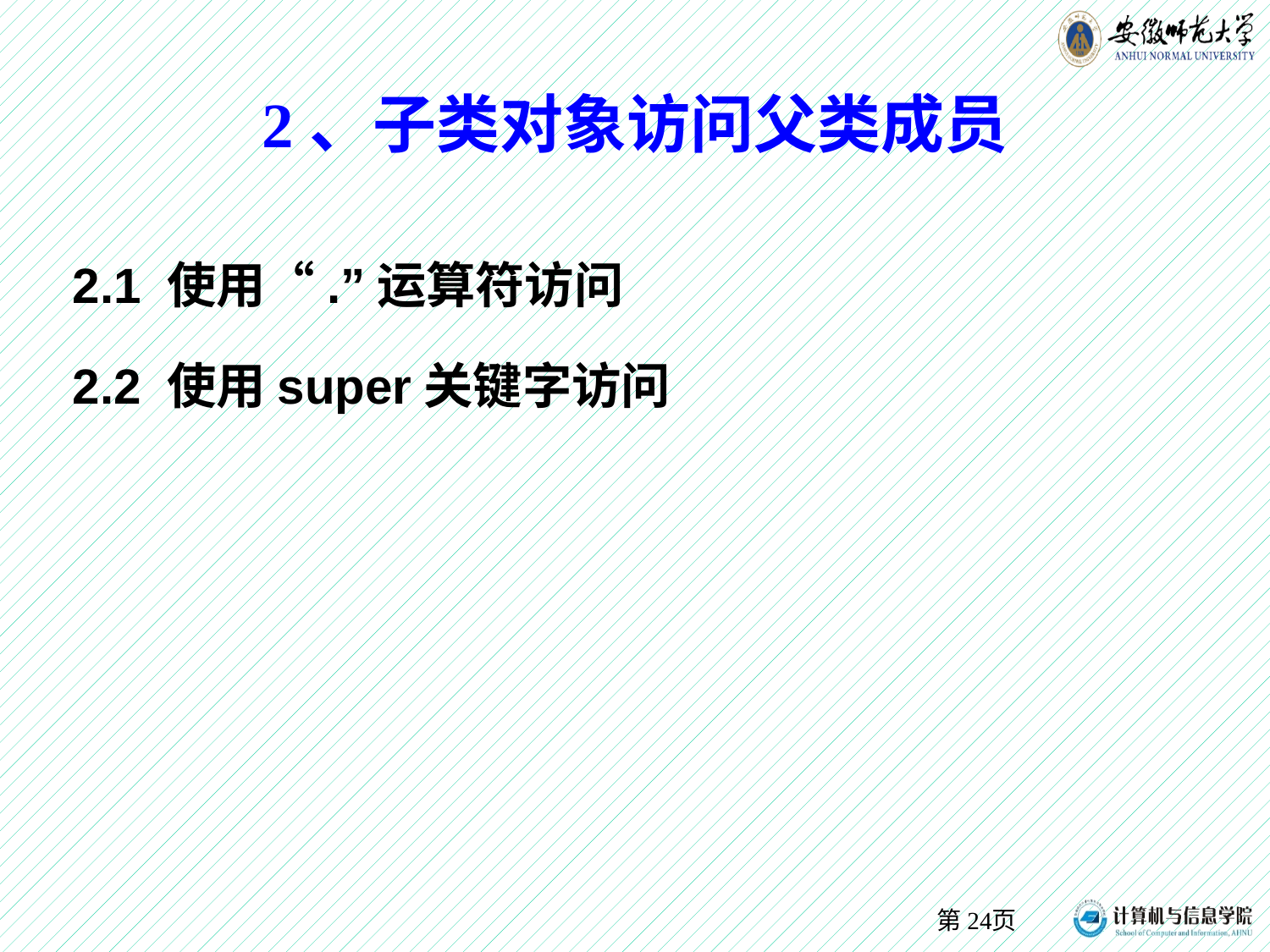

# 2、子类对象访问父类成员
2.1 使用“.”运算符访问
2.2 使用super关键字访问

第24页